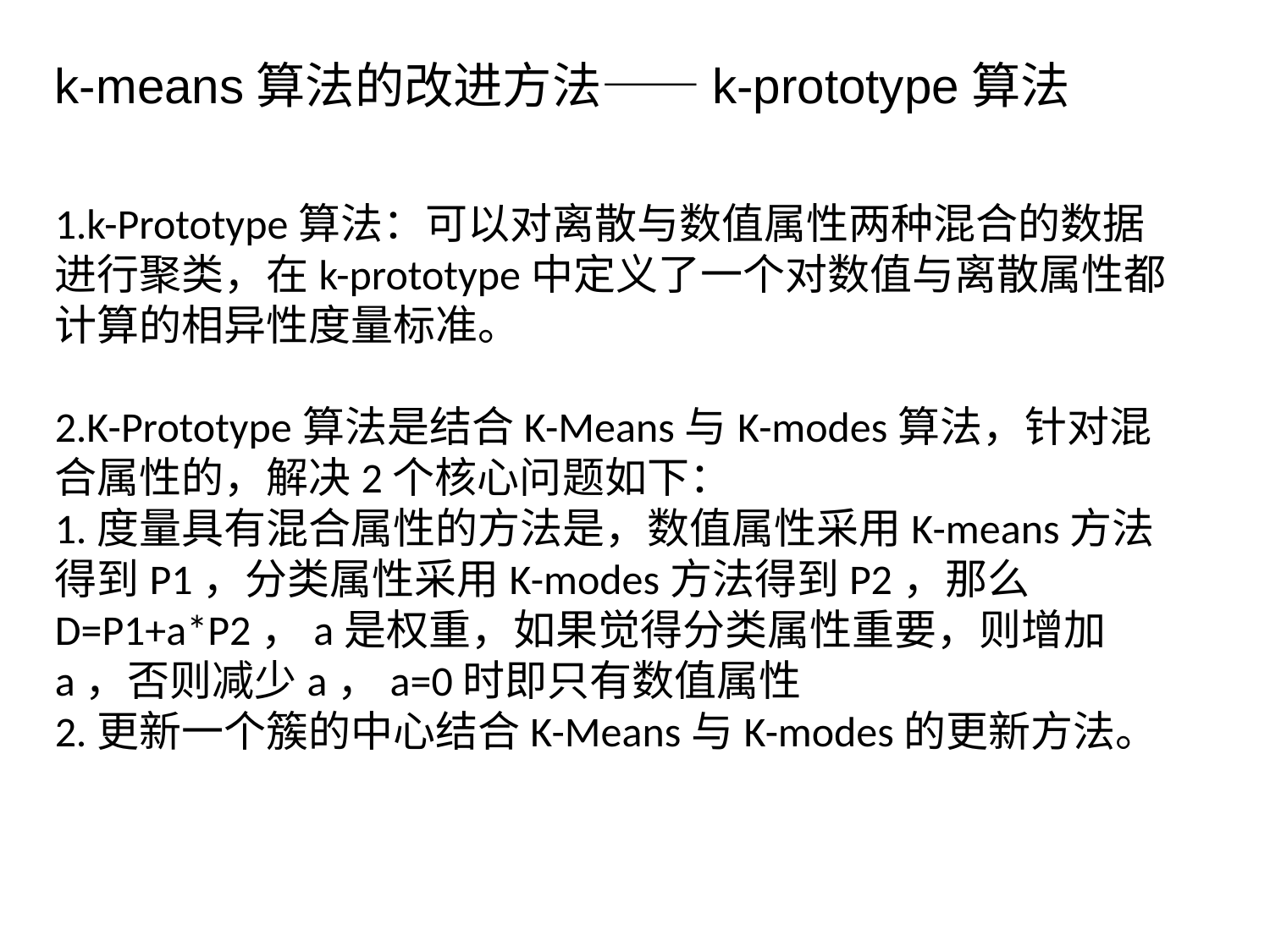

k-means算法的改进方法——k-prototype算法
1.k-Prototype算法：可以对离散与数值属性两种混合的数据进行聚类，在k-prototype中定义了一个对数值与离散属性都计算的相异性度量标准。

2.K-Prototype算法是结合K-Means与K-modes算法，针对混合属性的，解决2个核心问题如下：
1.度量具有混合属性的方法是，数值属性采用K-means方法得到P1，分类属性采用K-modes方法得到P2，那么D=P1+a*P2，a是权重，如果觉得分类属性重要，则增加a，否则减少a，a=0时即只有数值属性
2.更新一个簇的中心结合K-Means与K-modes的更新方法。